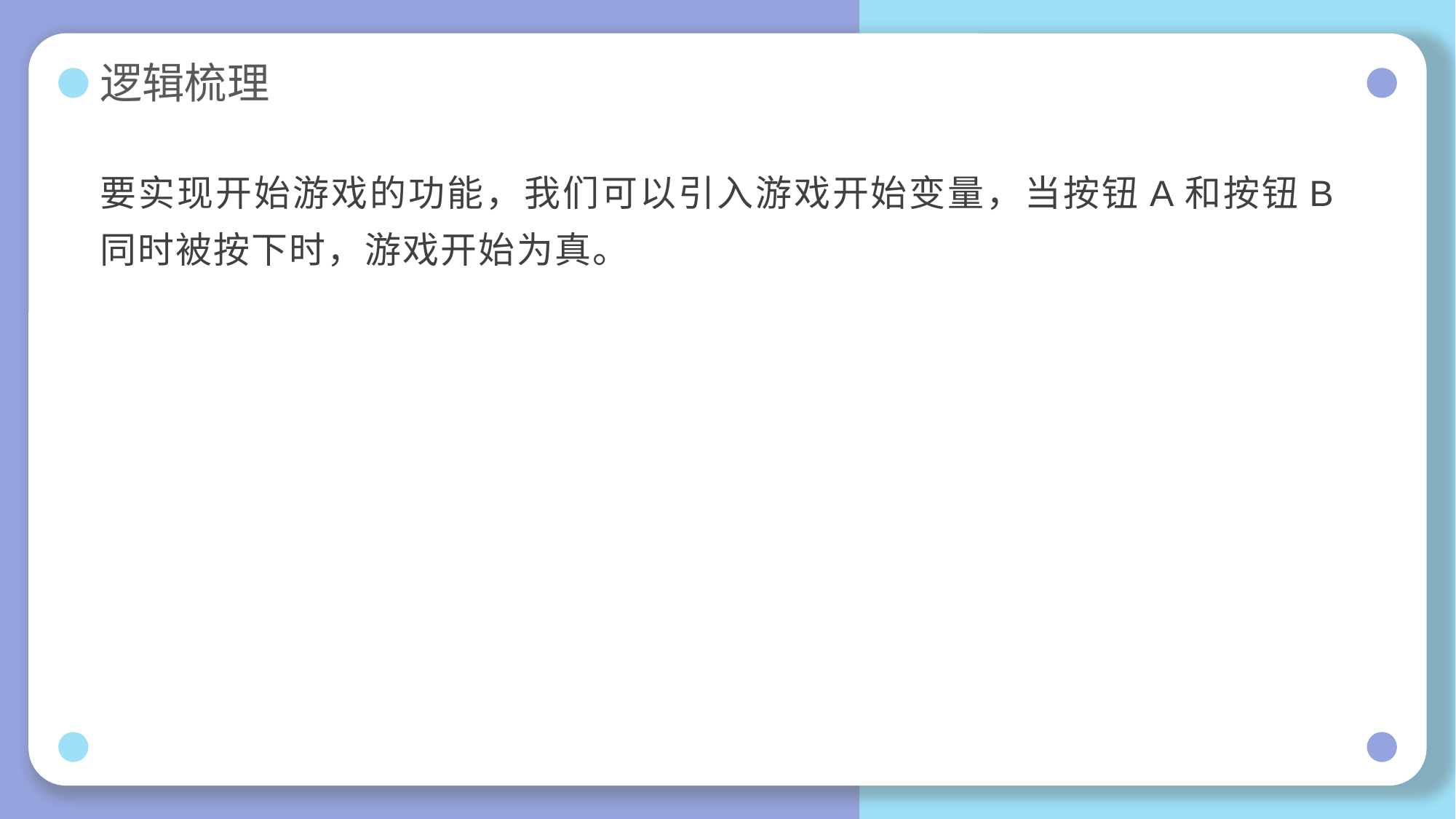

# 逻辑梳理
要实现开始游戏的功能，我们可以引入游戏开始变量，当按钮A和按钮B同时被按下时，游戏开始为真。